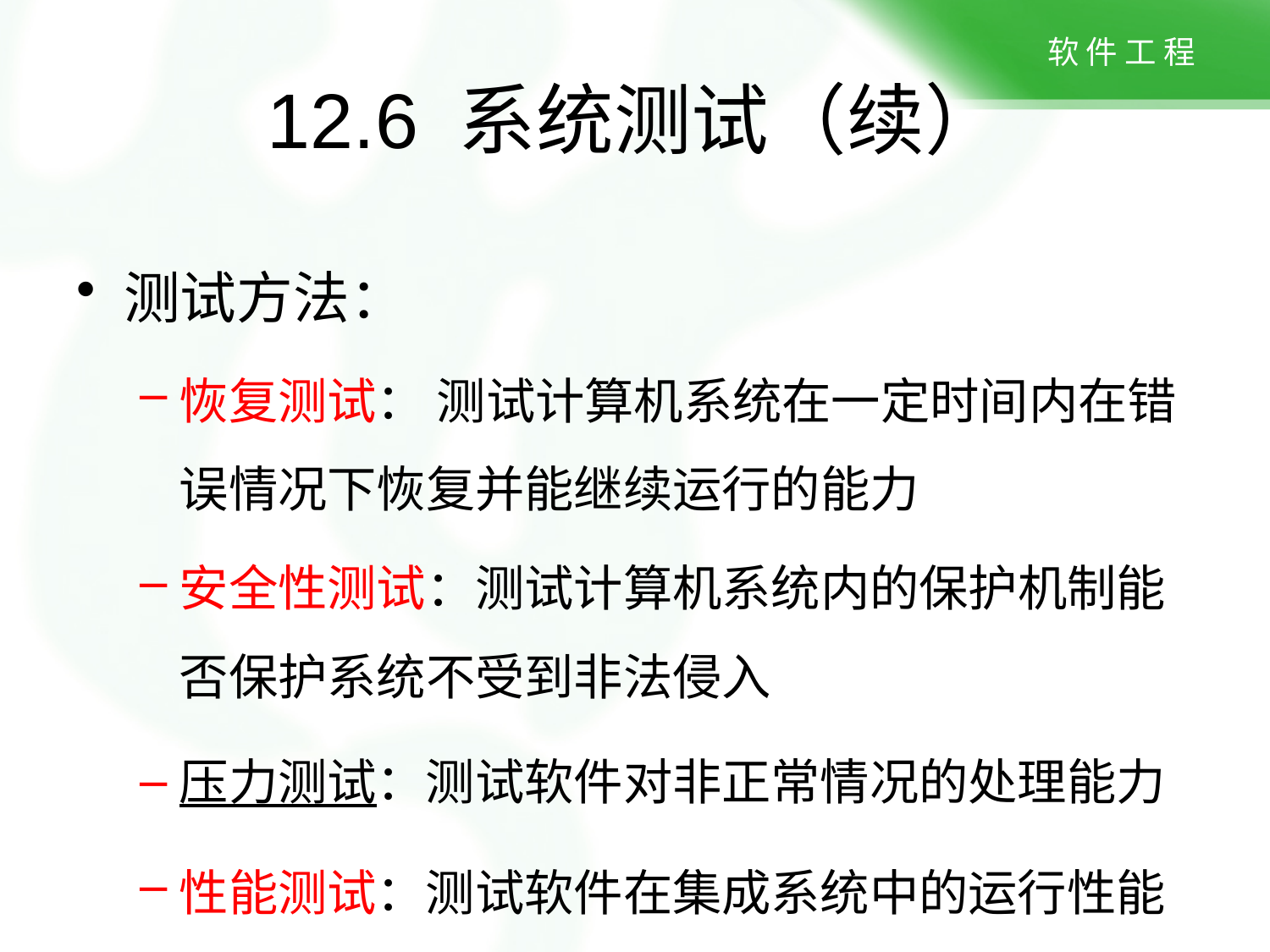

# 12.6 系统测试（续）
测试方法：
恢复测试： 测试计算机系统在一定时间内在错误情况下恢复并能继续运行的能力
安全性测试：测试计算机系统内的保护机制能否保护系统不受到非法侵入
压力测试：测试软件对非正常情况的处理能力
性能测试：测试软件在集成系统中的运行性能